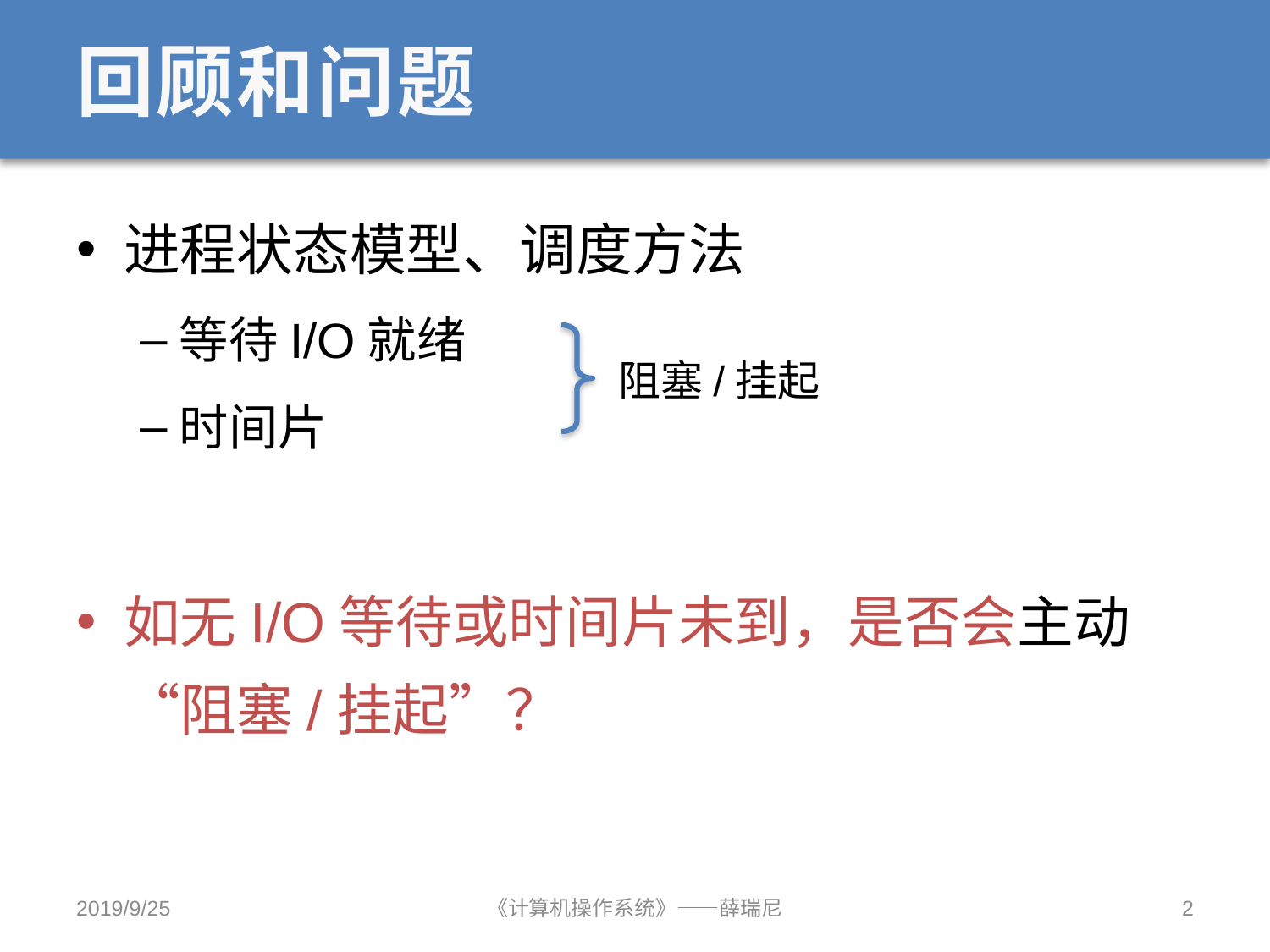

# 回顾和问题
进程状态模型、调度方法
等待I/O就绪
时间片

如无I/O等待或时间片未到，是否会主动“阻塞/挂起”？

阻塞/挂起
2019/9/25
《计算机操作系统》——薛瑞尼
2